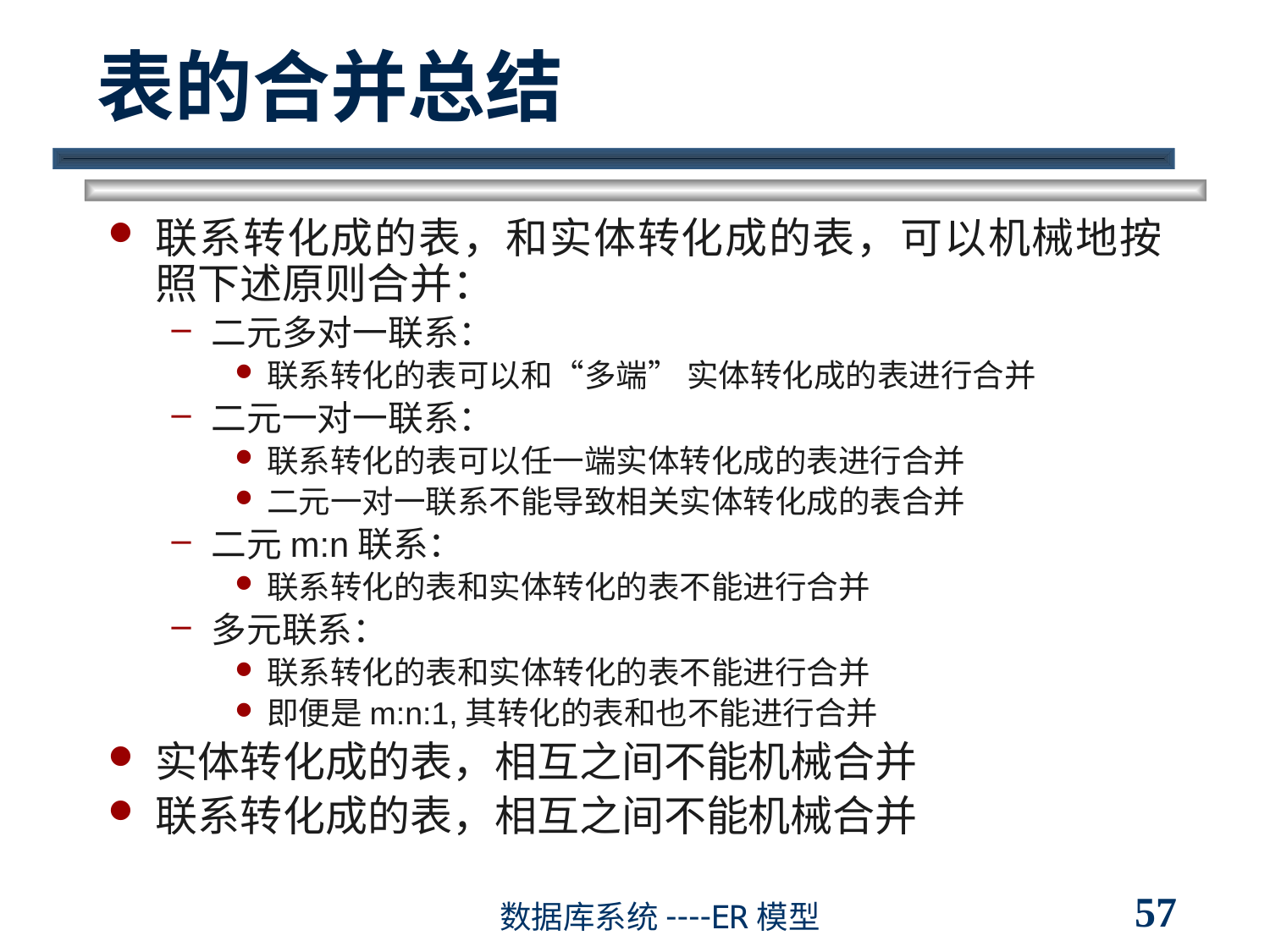

# 表的合并总结
联系转化成的表，和实体转化成的表，可以机械地按照下述原则合并：
二元多对一联系：
联系转化的表可以和“多端” 实体转化成的表进行合并
二元一对一联系：
联系转化的表可以任一端实体转化成的表进行合并
二元一对一联系不能导致相关实体转化成的表合并
二元m:n联系：
联系转化的表和实体转化的表不能进行合并
多元联系：
联系转化的表和实体转化的表不能进行合并
即便是m:n:1,其转化的表和也不能进行合并
实体转化成的表，相互之间不能机械合并
联系转化成的表，相互之间不能机械合并
57
数据库系统----ER模型